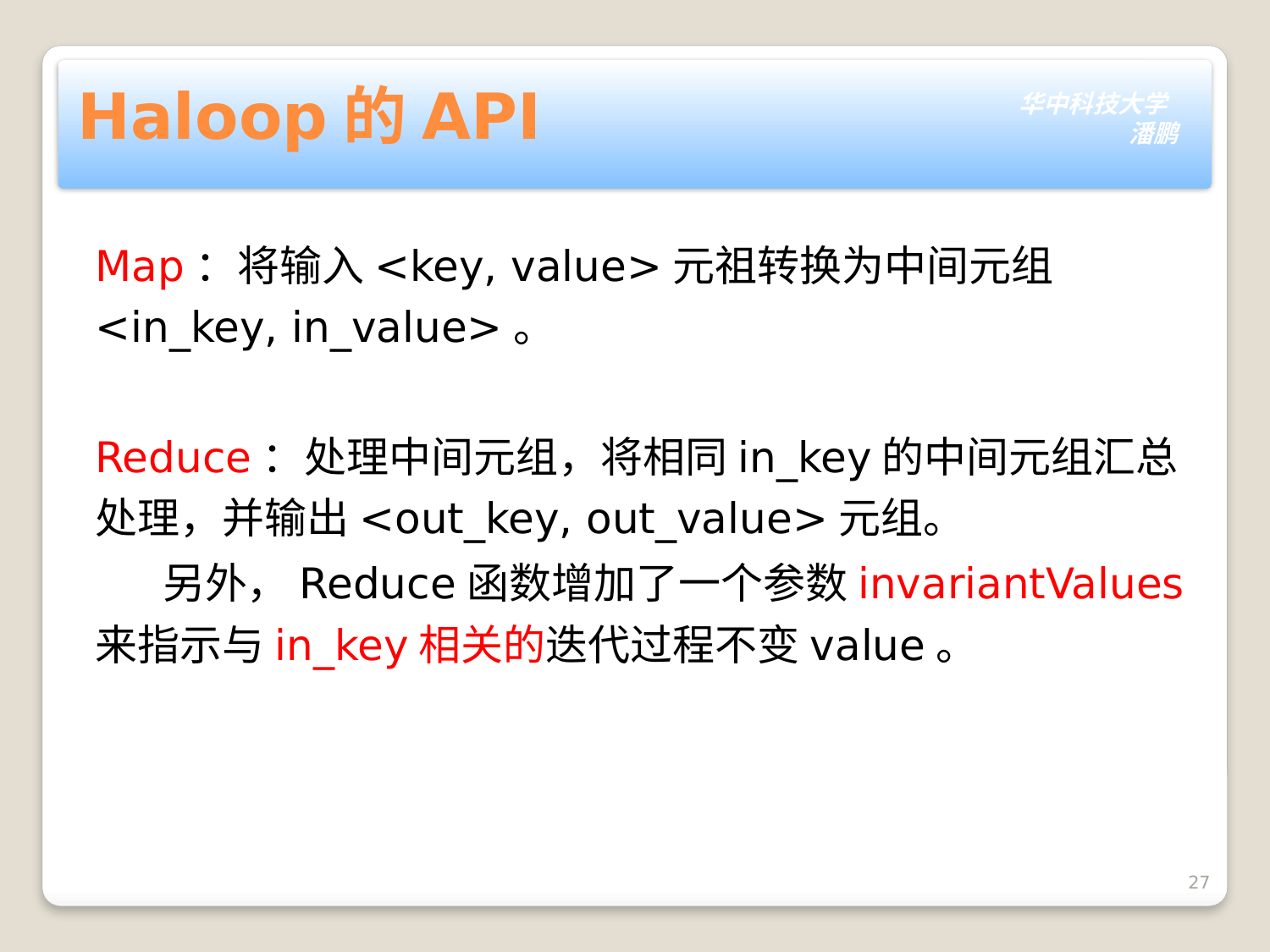

# Haloop的API
Map：将输入<key, value>元祖转换为中间元组<in_key, in_value>。

Reduce：处理中间元组，将相同in_key的中间元组汇总处理，并输出<out_key, out_value>元组。
      另外，Reduce函数增加了一个参数invariantValues来指示与in_key相关的迭代过程不变value。
27